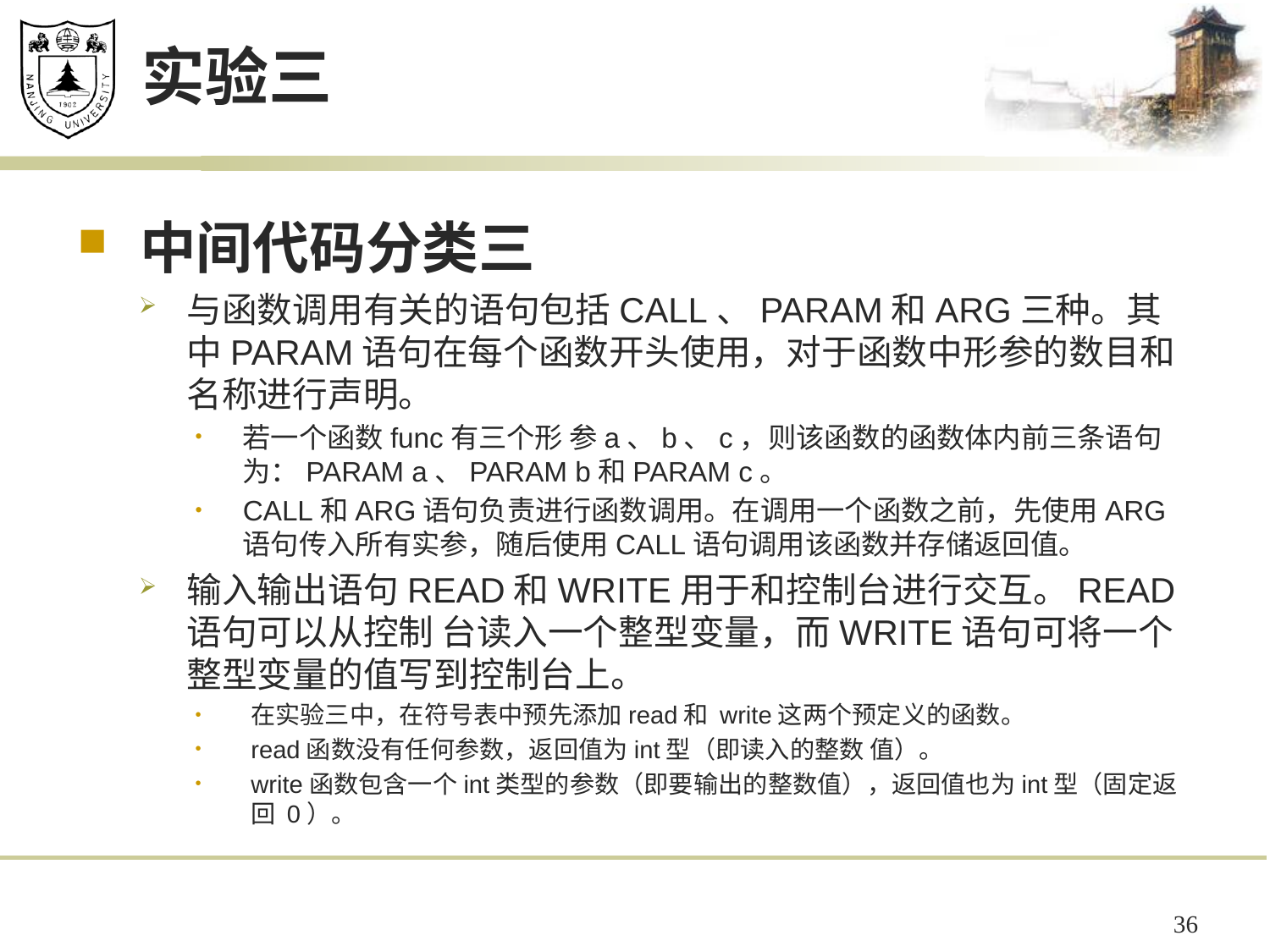

# 实验三
中间代码分类三
与函数调用有关的语句包括CALL、PARAM和ARG三种。其中PARAM语句在每个函数开头使用，对于函数中形参的数目和名称进行声明。
若一个函数func有三个形 参a、b、c，则该函数的函数体内前三条语句为：PARAM a、PARAM b和PARAM c。
CALL和ARG语句负责进行函数调用。在调用一个函数之前，先使用ARG语句传入所有实参，随后使用CALL语句调用该函数并存储返回值。
输入输出语句READ和WRITE用于和控制台进行交互。READ语句可以从控制 台读入一个整型变量，而WRITE语句可将一个整型变量的值写到控制台上。
在实验三中，在符号表中预先添加read和 write这两个预定义的函数。
read函数没有任何参数，返回值为int型（即读入的整数 值）。
write函数包含一个int类型的参数（即要输出的整数值），返回值也为int型（固定返回 0）。